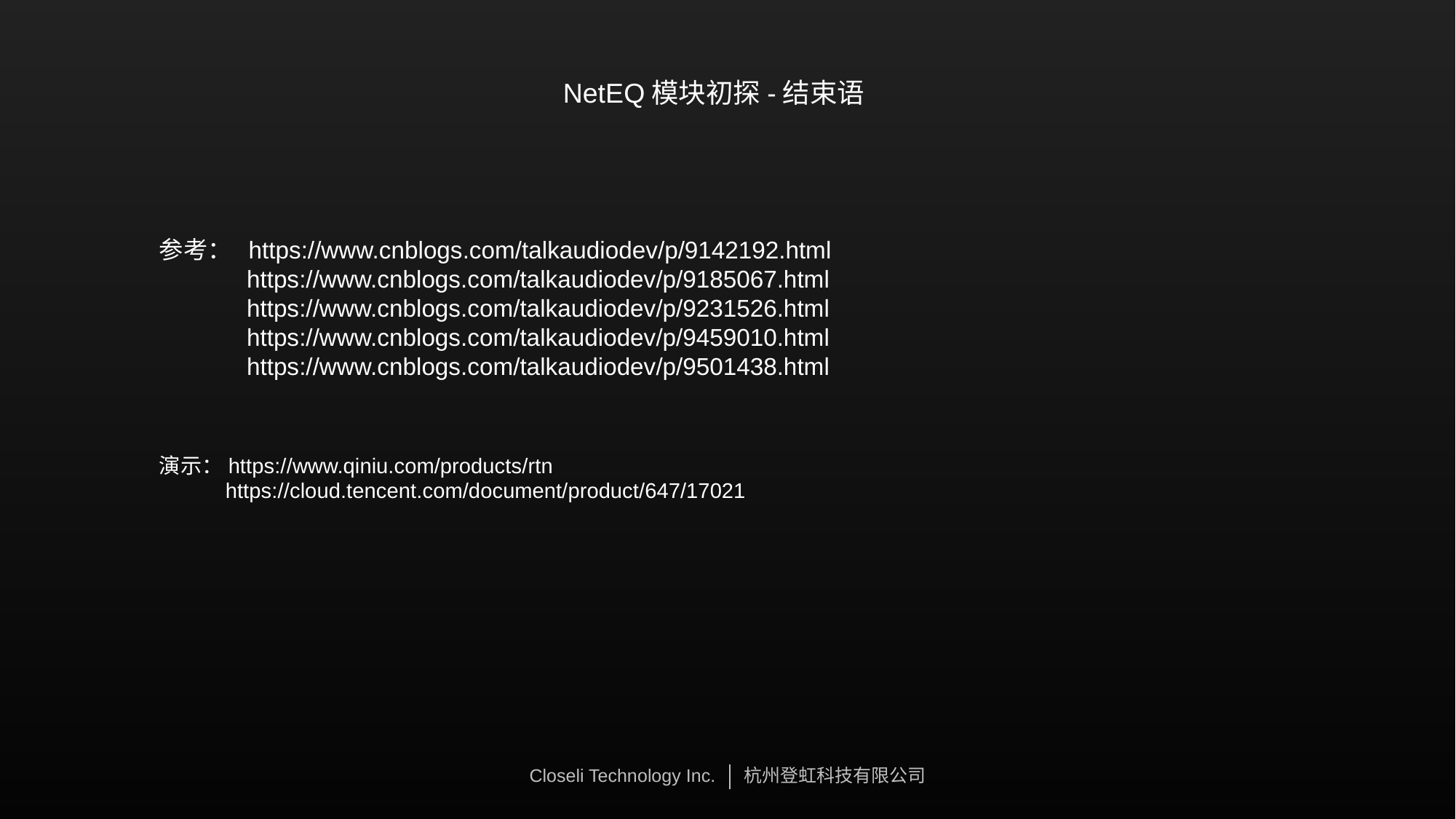

NetEQ模块初探-结束语
参考：  https://www.cnblogs.com/talkaudiodev/p/9142192.html
             https://www.cnblogs.com/talkaudiodev/p/9185067.html
             https://www.cnblogs.com/talkaudiodev/p/9231526.html
             https://www.cnblogs.com/talkaudiodev/p/9459010.html
             https://www.cnblogs.com/talkaudiodev/p/9501438.html
演示：https://www.qiniu.com/products/rtn
           https://cloud.tencent.com/document/product/647/17021
18